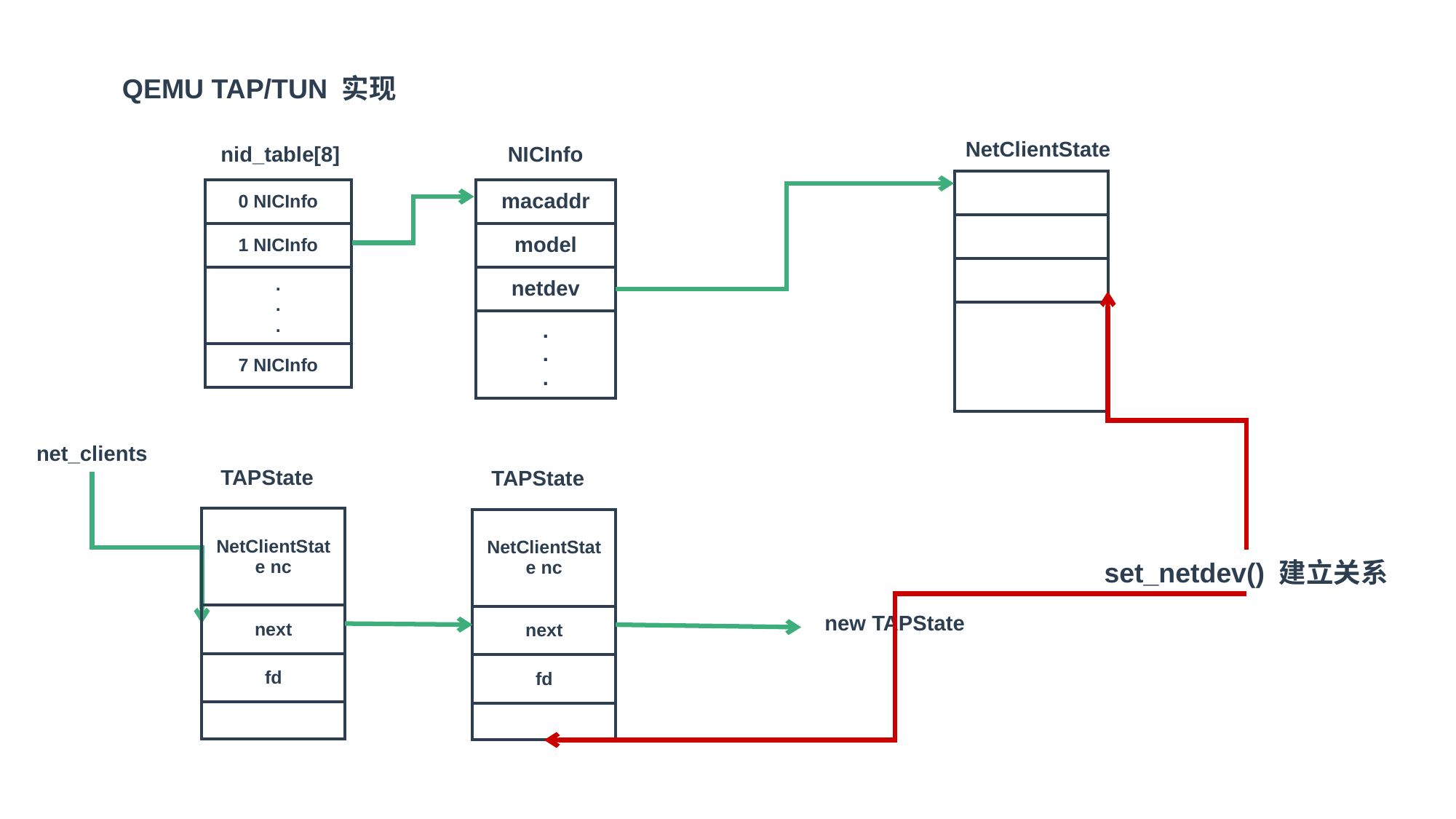

QEMU TAP/TUN 实现
NetClientState
nid_table[8]
NICInfo
|  |
| --- |
|  |
|  |
|  |
| 0 NICInfo |
| --- |
| 1 NICInfo |
| . . . |
| 7 NICInfo |
| macaddr |
| --- |
| model |
| netdev |
| . . . |
net_clients
TAPState
TAPState
| NetClientState nc |
| --- |
| next |
| fd |
|  |
| NetClientState nc |
| --- |
| next |
| fd |
|  |
set_netdev() 建立关系
new TAPState